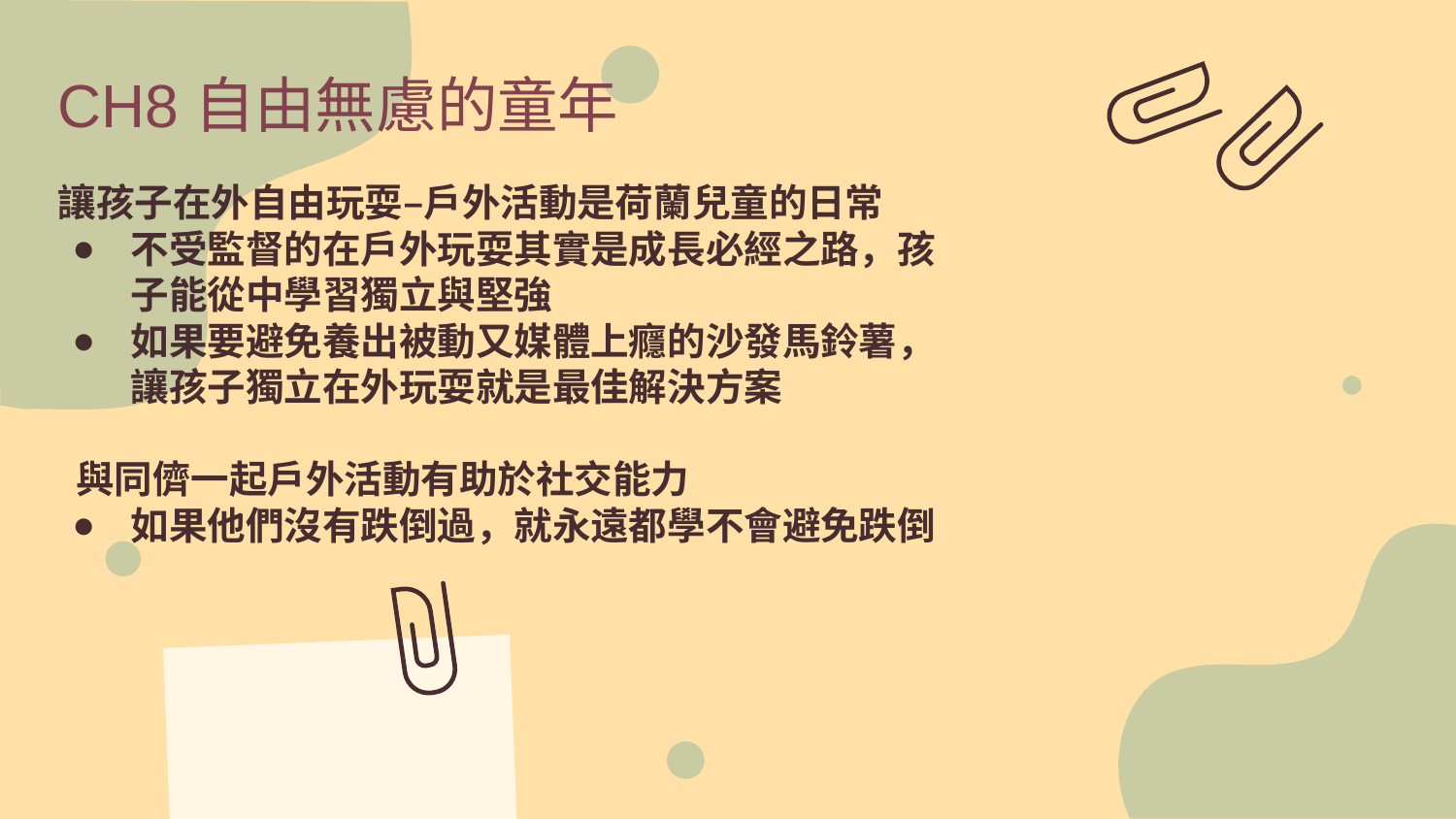

CH8自由無慮的童年
# 讓孩子在外自由玩耍–戶外活動是荷蘭兒童的日常
不受監督的在戶外玩耍其實是成長必經之路，孩子能從中學習獨立與堅強
如果要避免養出被動又媒體上癮的沙發馬鈴薯，讓孩子獨立在外玩耍就是最佳解決方案

 與同儕一起戶外活動有助於社交能力
如果他們沒有跌倒過，就永遠都學不會避免跌倒